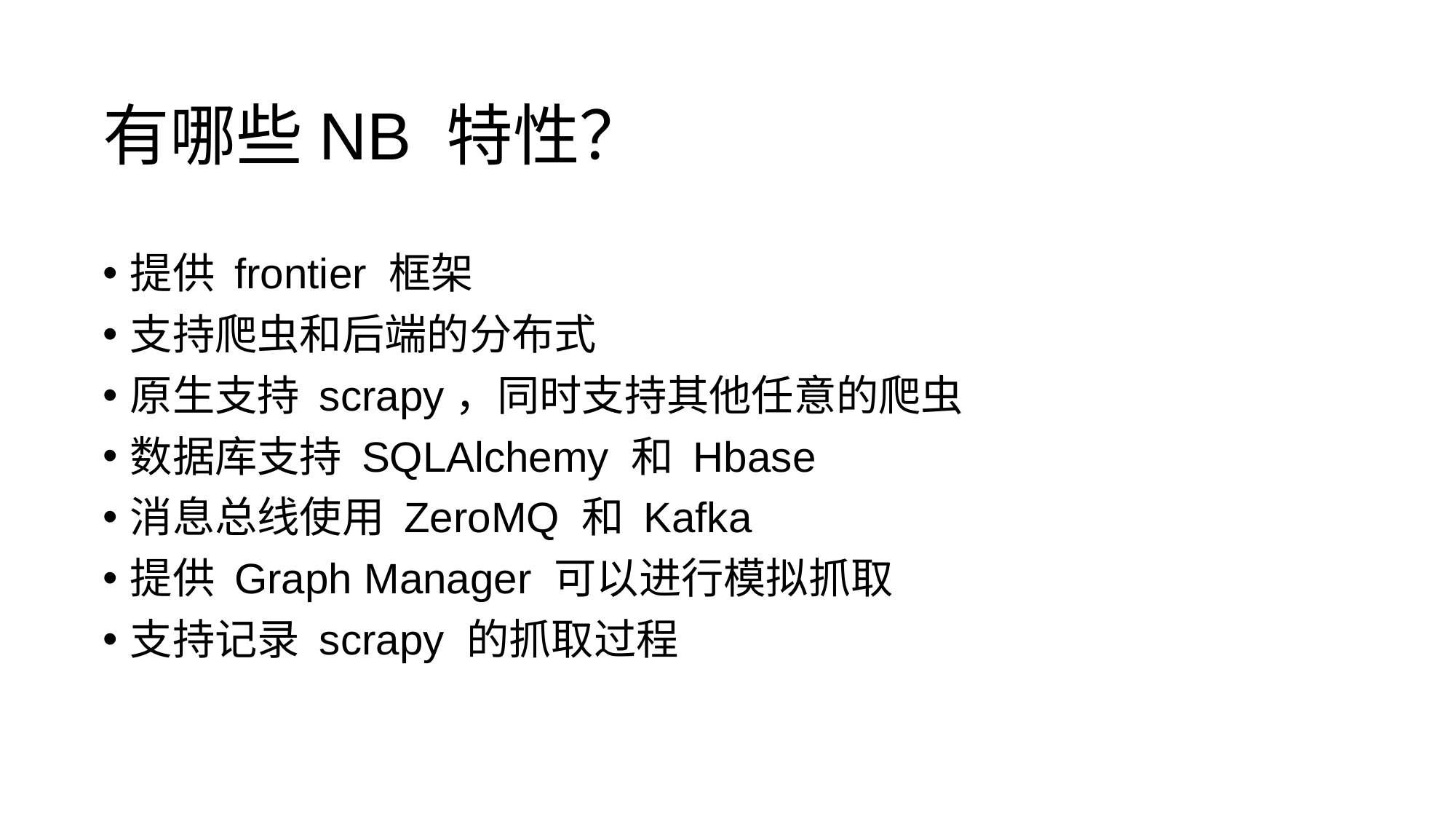

# 有哪些NB 特性？
提供 frontier 框架
支持爬虫和后端的分布式
原生支持 scrapy，同时支持其他任意的爬虫
数据库支持 SQLAlchemy 和 Hbase
消息总线使用 ZeroMQ 和 Kafka
提供 Graph Manager 可以进行模拟抓取
支持记录 scrapy 的抓取过程